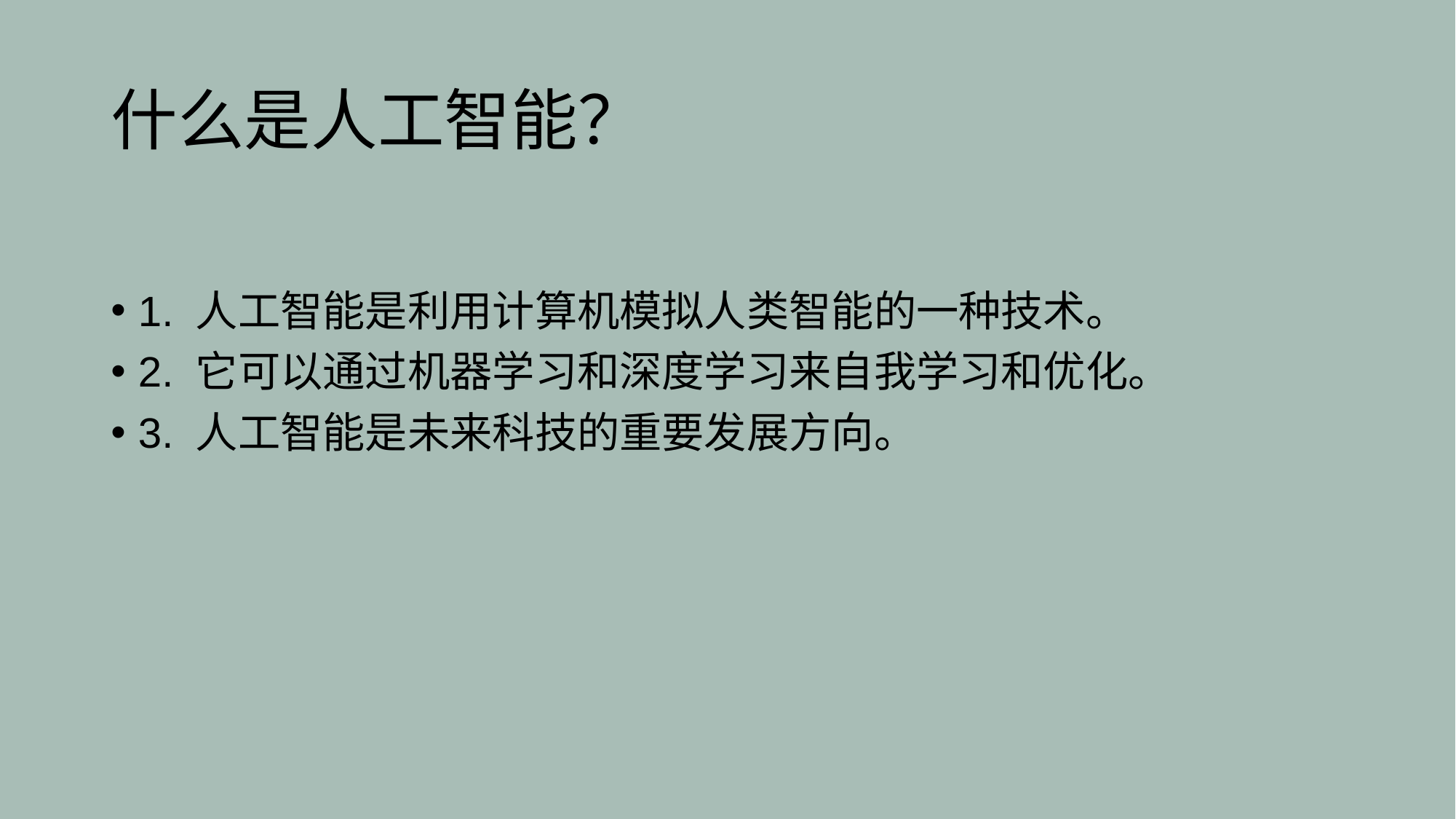

# 什么是人工智能？

1. 人工智能是利用计算机模拟人类智能的一种技术。
2. 它可以通过机器学习和深度学习来自我学习和优化。
3. 人工智能是未来科技的重要发展方向。